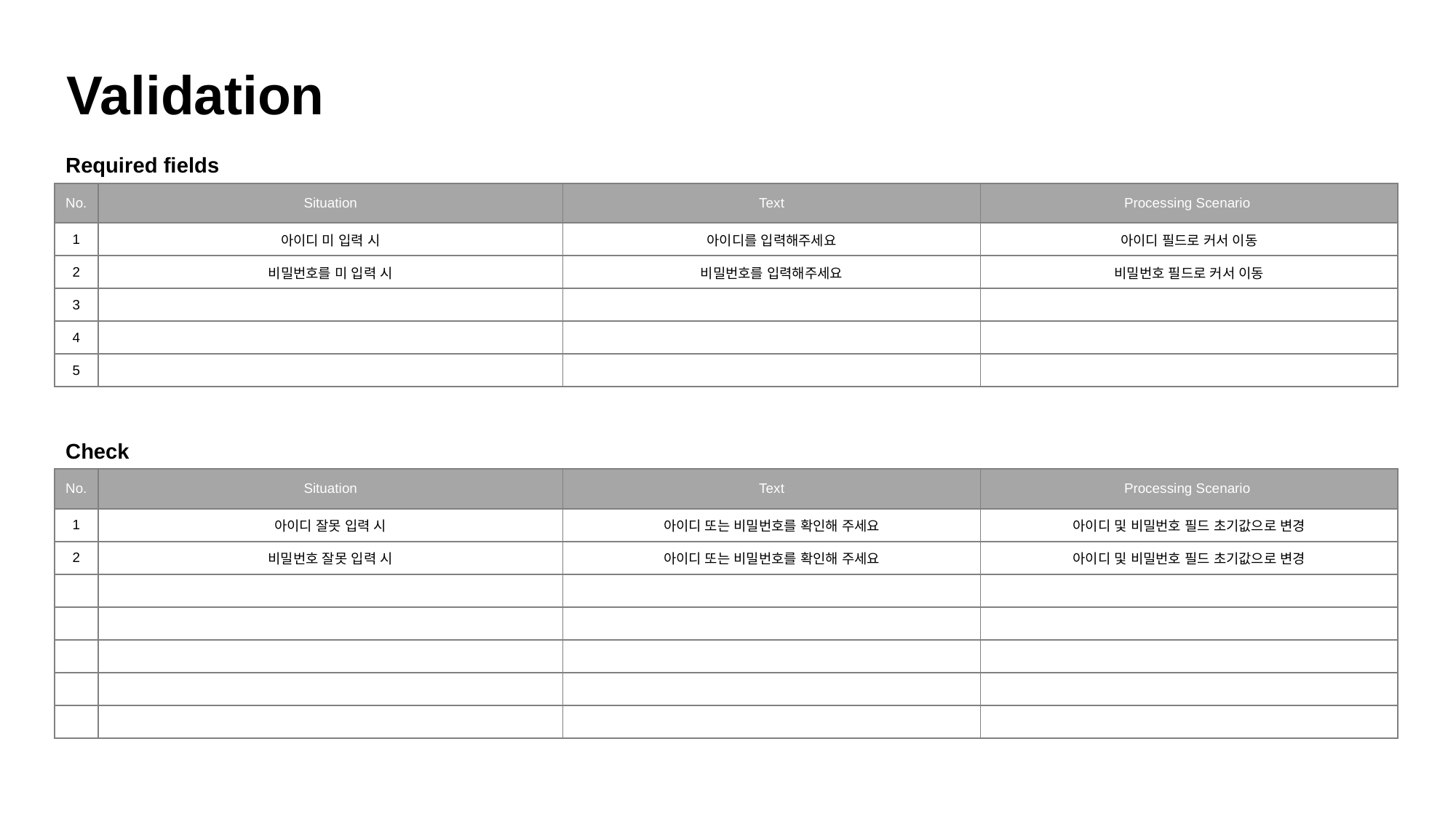

Validation
Required fields
| No. | Situation | Text | Processing Scenario |
| --- | --- | --- | --- |
| 1 | 아이디 미 입력 시 | 아이디를 입력해주세요 | 아이디 필드로 커서 이동 |
| 2 | 비밀번호를 미 입력 시 | 비밀번호를 입력해주세요 | 비밀번호 필드로 커서 이동 |
| 3 |  |  |  |
| 4 |  |  |  |
| 5 |  |  |  |
Check
| No. | Situation | Text | Processing Scenario |
| --- | --- | --- | --- |
| 1 | 아이디 잘못 입력 시 | 아이디 또는 비밀번호를 확인해 주세요 | 아이디 및 비밀번호 필드 초기값으로 변경 |
| 2 | 비밀번호 잘못 입력 시 | 아이디 또는 비밀번호를 확인해 주세요 | 아이디 및 비밀번호 필드 초기값으로 변경 |
|  |  |  |  |
|  |  |  |  |
|  |  |  |  |
|  |  |  |  |
|  |  |  |  |